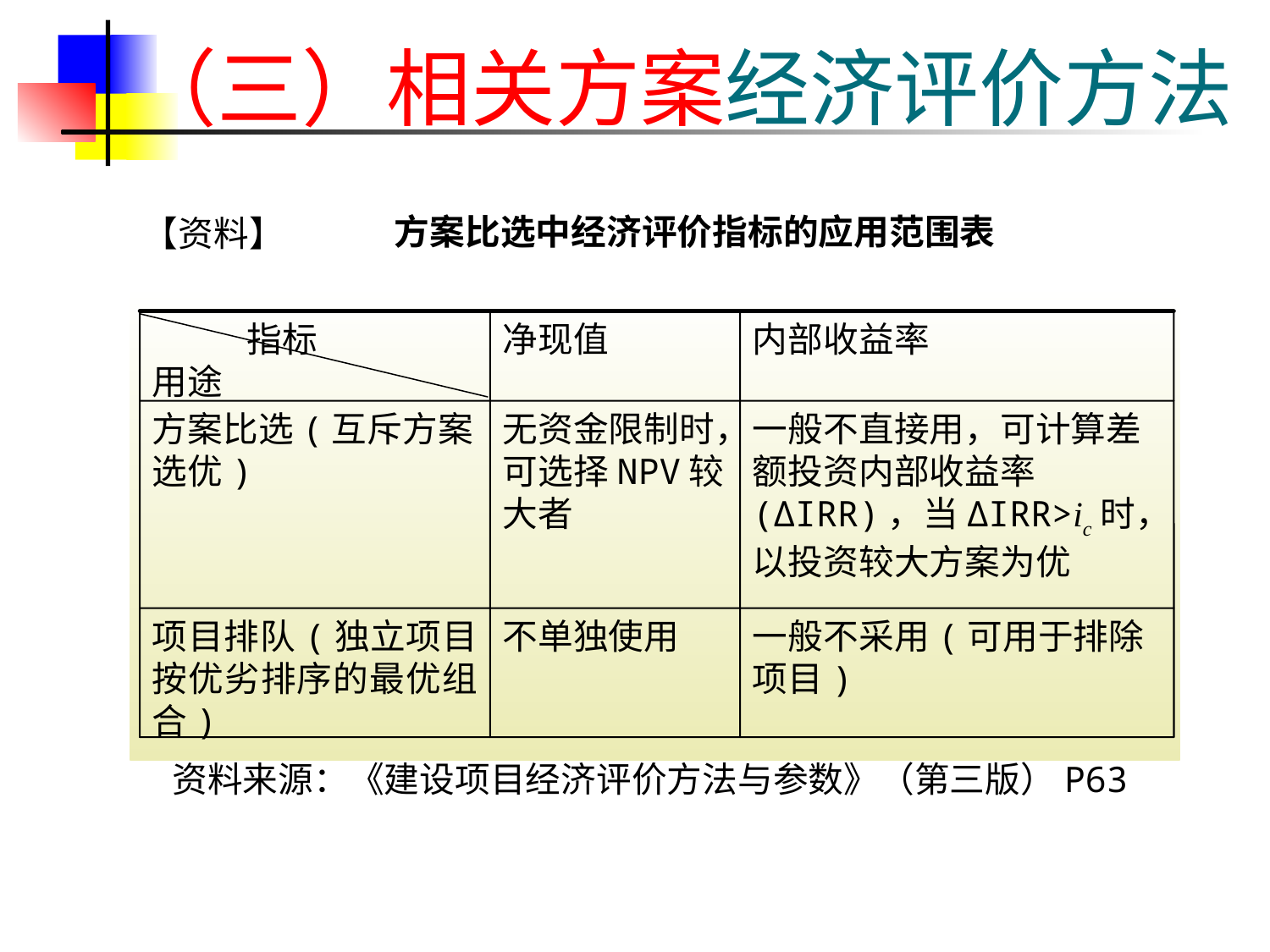

# （三）相关方案经济评价方法
方案比选中经济评价指标的应用范围表
【资料】

           指标
用途

净现值

内部收益率

方案比选(互斥方案选优)

无资金限制时，可选择NPV较大者
一般不直接用，可计算差额投资内部收益率(ΔIRR)，当ΔIRR>ic时，以投资较大方案为优
项目排队(独立项目按优劣排序的最优组合)

不单独使用
一般不采用(可用于排除项目)

资料来源：《建设项目经济评价方法与参数》（第三版）P63
27